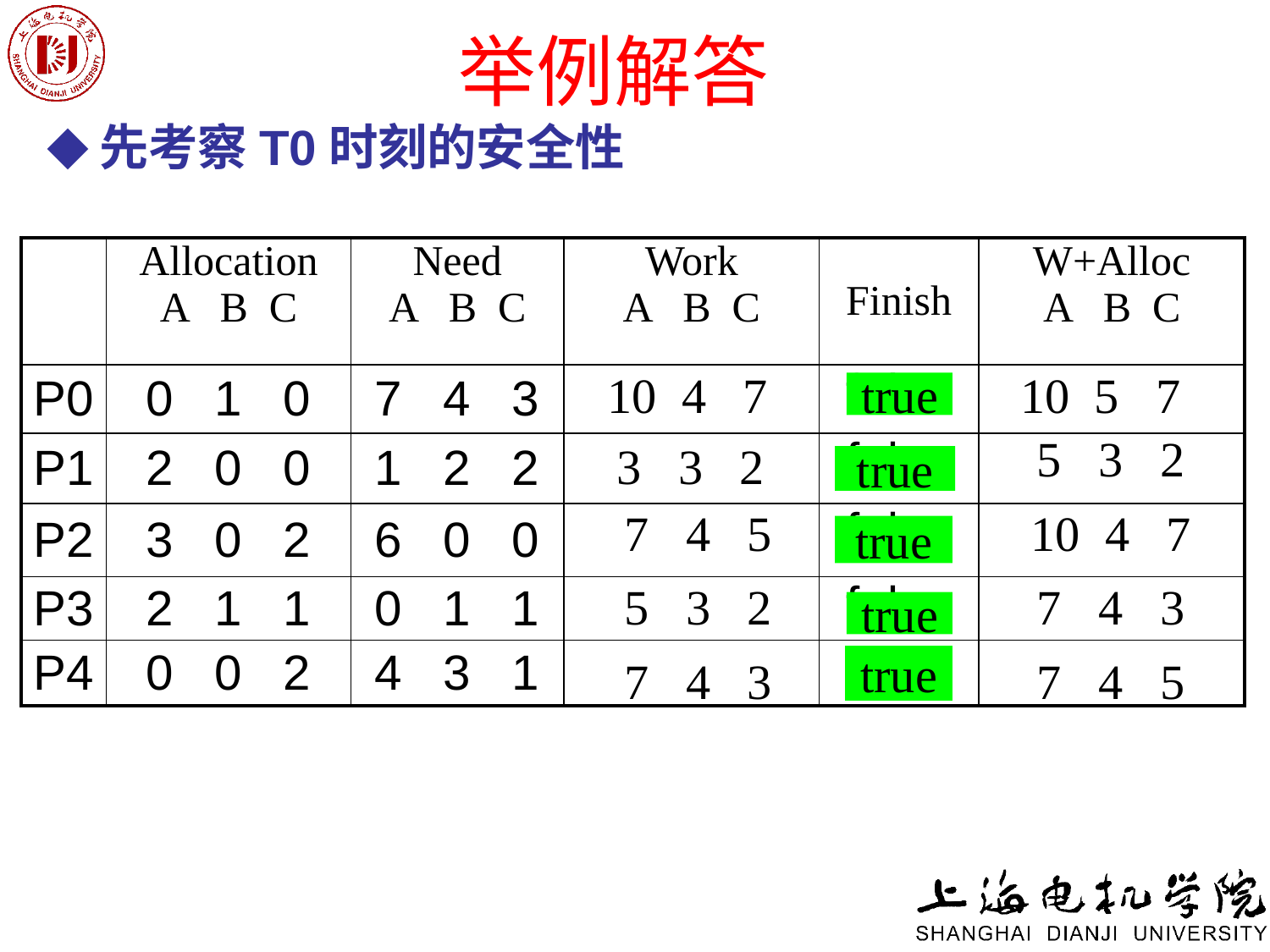

# 举例解答
◆先考察T0时刻的安全性
|  | Allocation A B C | Need A B C | Work A B C | Finish | W+Alloc A B C |
| --- | --- | --- | --- | --- | --- |
| P0 | 0 1 0 | 7 4 3 |  | false |  |
| P1 | 2 0 0 | 1 2 2 |  | false |  |
| P2 | 3 0 2 | 6 0 0 |  | false |  |
| P3 | 2 1 1 | 0 1 1 |  | false |  |
| P4 | 0 0 2 | 4 3 1 |  | false |  |
10  4   7
10  5   7
true
5   3   2
3   3   2
true
7   4   5
10  4   7
true
5   3   2
7   4   3
true
true
7   4   3
7   4   5